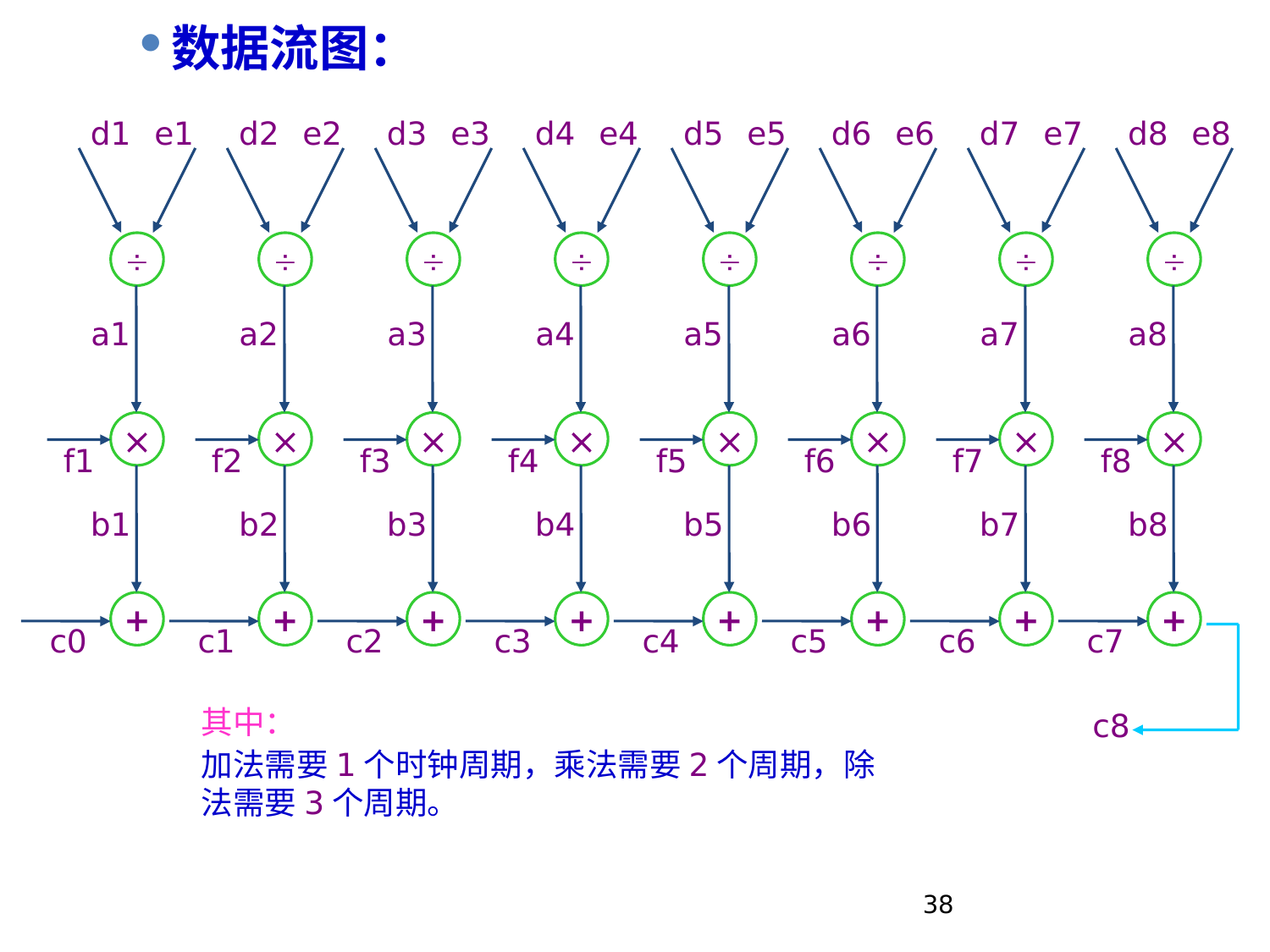

数据流图：
d1
e1
d2
e2
d3
e3
d4
e4
d5
e5
d6
e6
d7
e7
d8
e8

÷
÷
÷
÷
÷
÷
÷
÷

a1
a2
a3
a4
a5
a6
a7
a8
×
×
×
×
×
×
×
×

f1
f2
f3
f4
f5
f6
f7
f8

b1
b2
b3
b4
b5
b6
b7
b8
+
+
+
+
+
+
+
+

c0
c1
c2
c3
c4
c5
c6
c7

其中：
加法需要1个时钟周期，乘法需要2个周期，除法需要3个周期。

c8

38